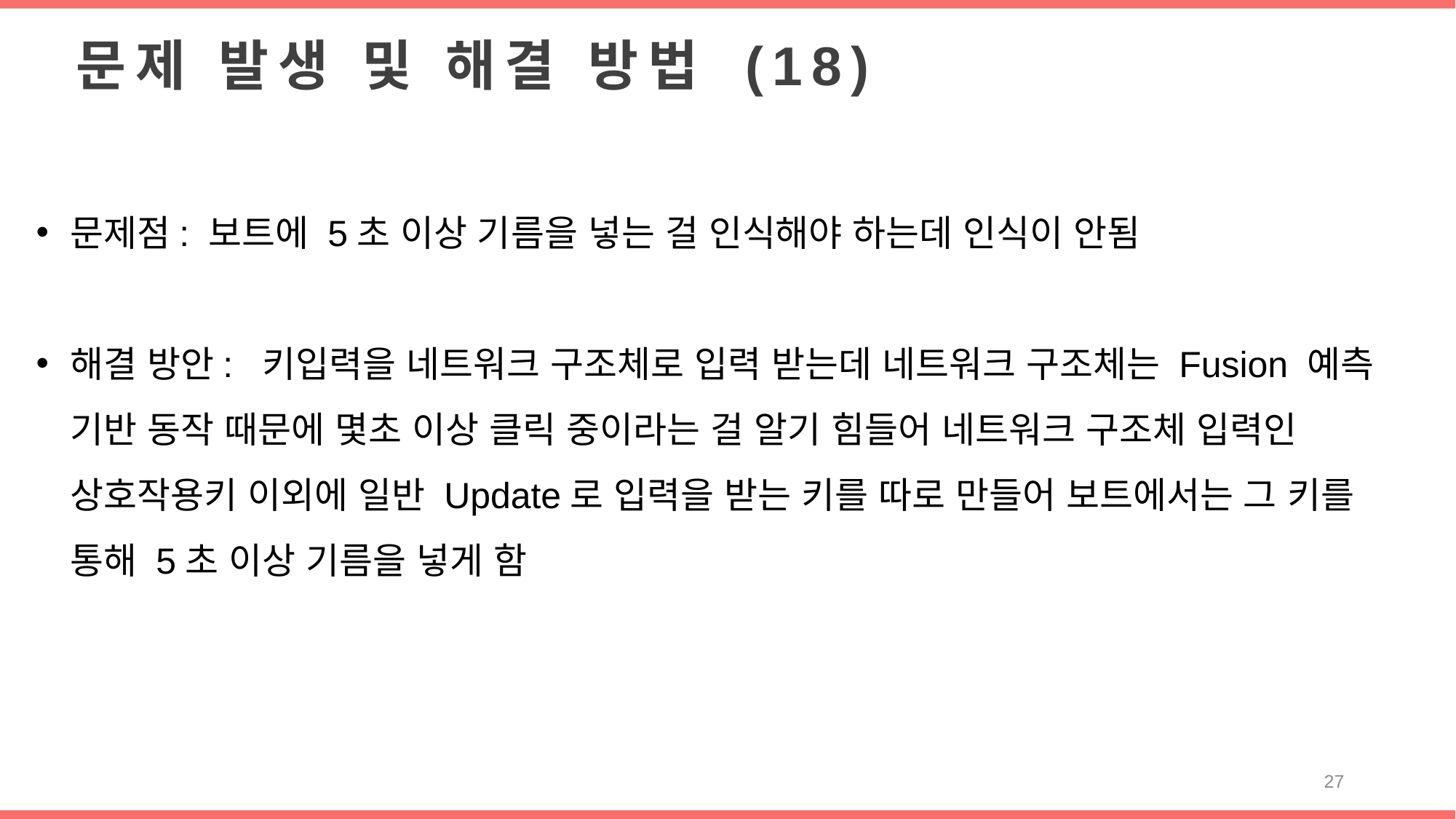

문제 발생 및 해결 방법 (18)
문제점: 보트에 5초 이상 기름을 넣는 걸 인식해야 하는데 인식이 안됨

해결 방안:  키입력을 네트워크 구조체로 입력 받는데 네트워크 구조체는 Fusion 예측 기반 동작 때문에 몇초 이상 클릭 중이라는 걸 알기 힘들어 네트워크 구조체 입력인 상호작용키 이외에 일반 Update로 입력을 받는 키를 따로 만들어 보트에서는 그 키를 통해 5초 이상 기름을 넣게 함
27